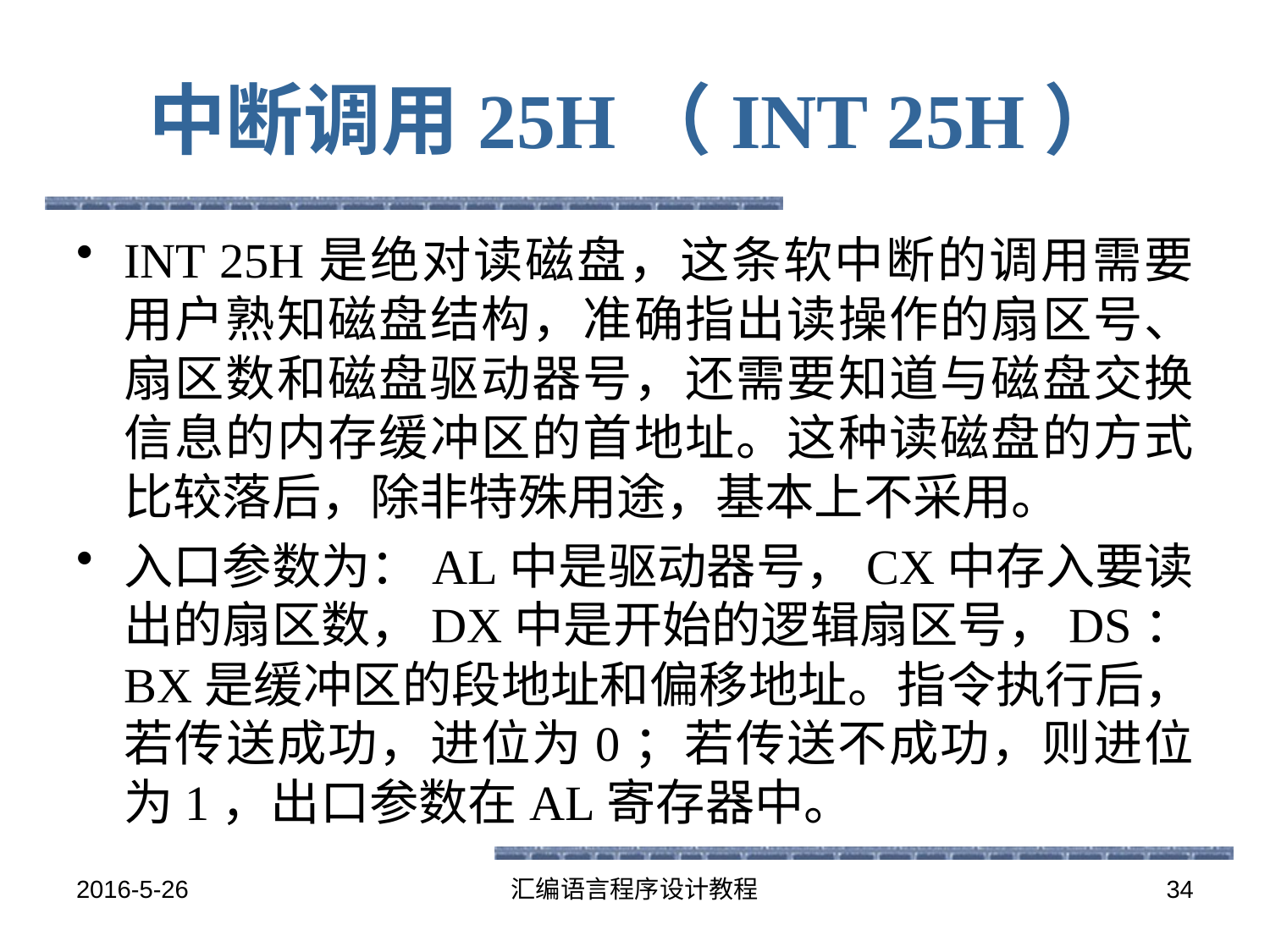

# 中断调用25H（INT 25H）
INT 25H是绝对读磁盘，这条软中断的调用需要用户熟知磁盘结构，准确指出读操作的扇区号、扇区数和磁盘驱动器号，还需要知道与磁盘交换信息的内存缓冲区的首地址。这种读磁盘的方式比较落后，除非特殊用途，基本上不采用。
入口参数为：AL中是驱动器号，CX中存入要读出的扇区数，DX中是开始的逻辑扇区号，DS：BX是缓冲区的段地址和偏移地址。指令执行后，若传送成功，进位为0；若传送不成功，则进位为1，出口参数在AL寄存器中。
2016-5-26
汇编语言程序设计教程
34